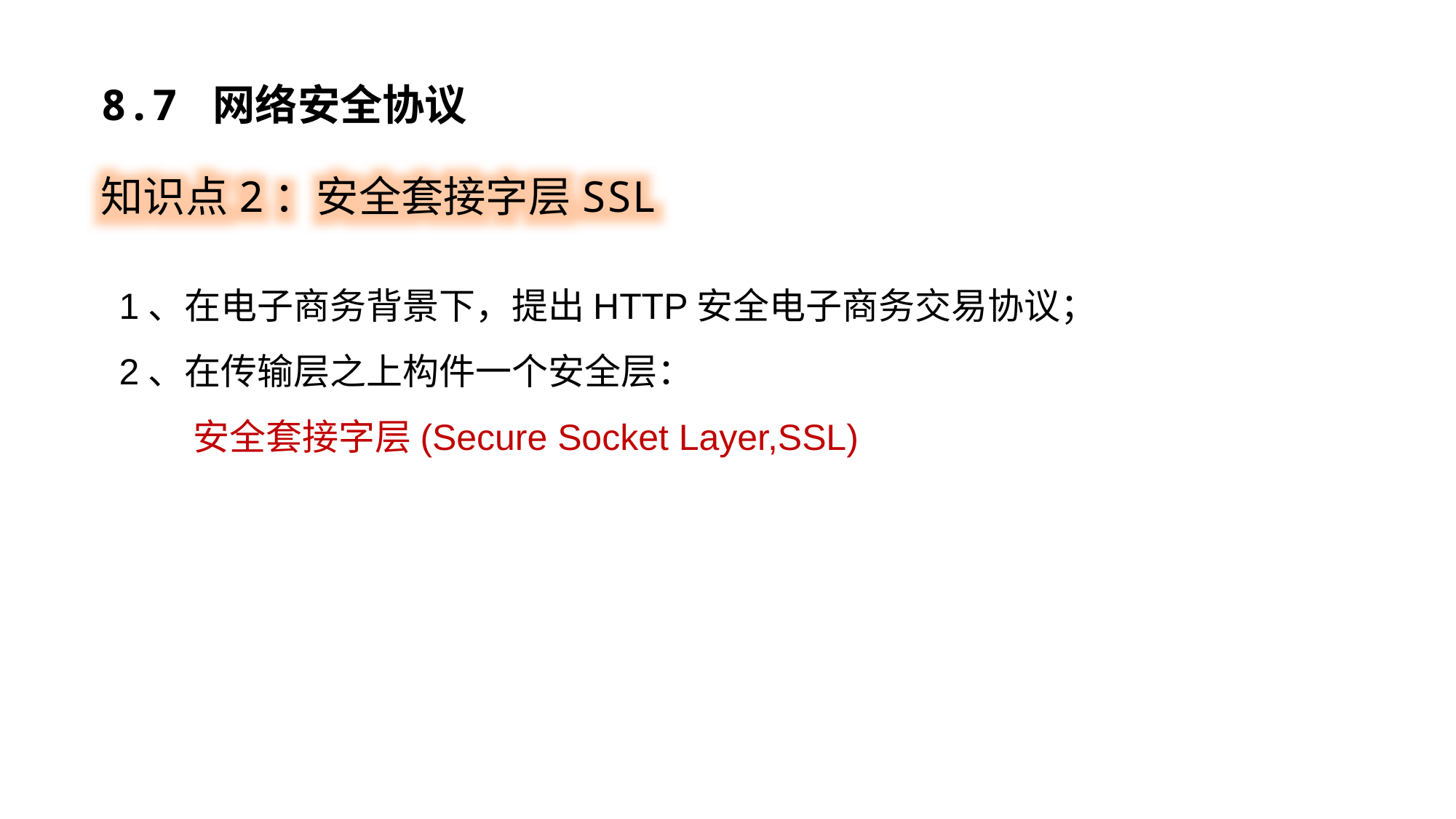

8.7 网络安全协议
知识点2：安全套接字层SSL
1、在电子商务背景下，提出HTTP安全电子商务交易协议；
2、在传输层之上构件一个安全层：
        安全套接字层(Secure Socket Layer,SSL)